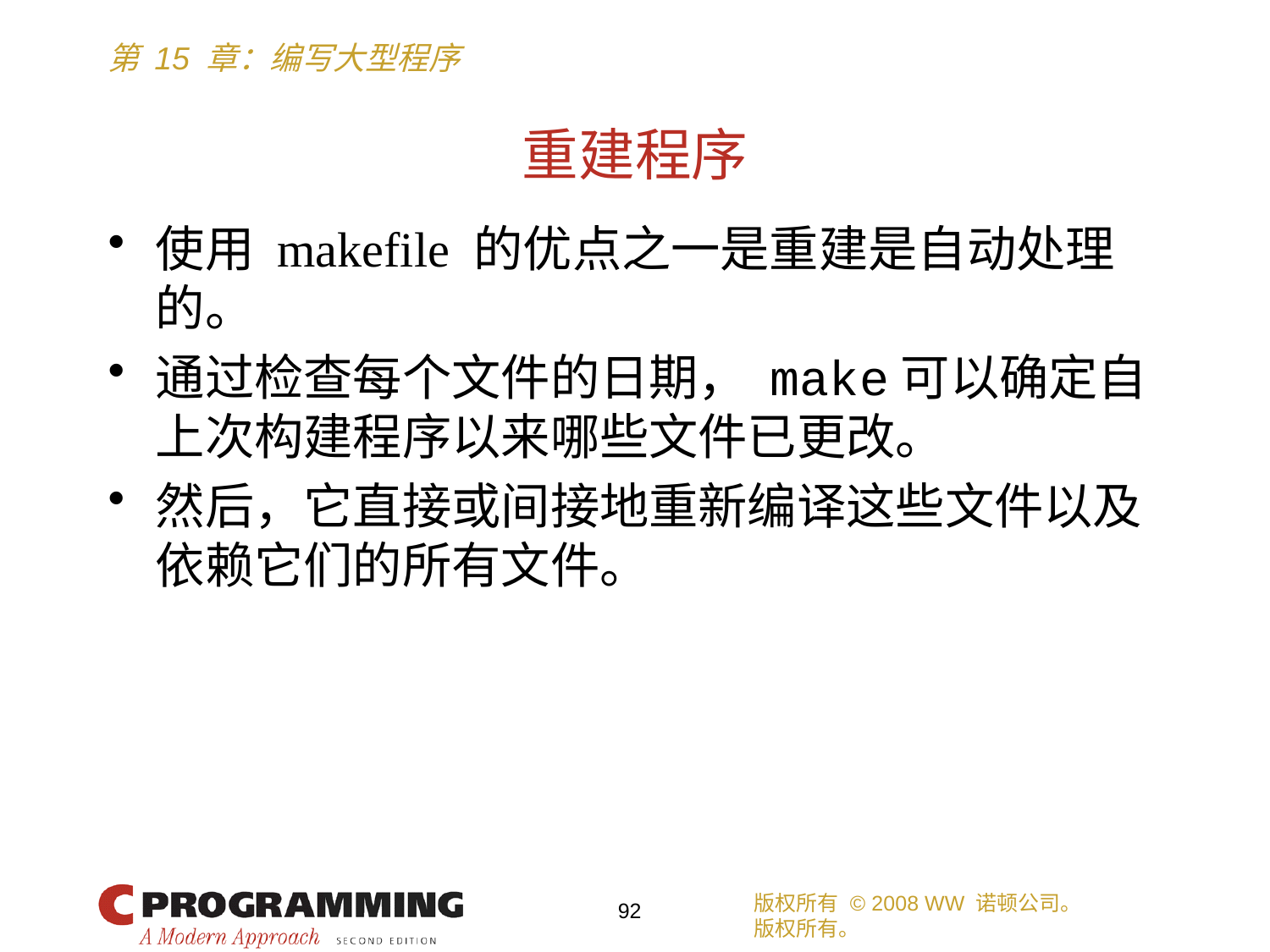

# 重建程序
使用 makefile 的优点之一是重建是自动处理的。
通过检查每个文件的日期， make可以确定自上次构建程序以来哪些文件已更改。
然后，它直接或间接地重新编译这些文件以及依赖它们的所有文件。
版权所有 © 2008 WW 诺顿公司。
版权所有。
92